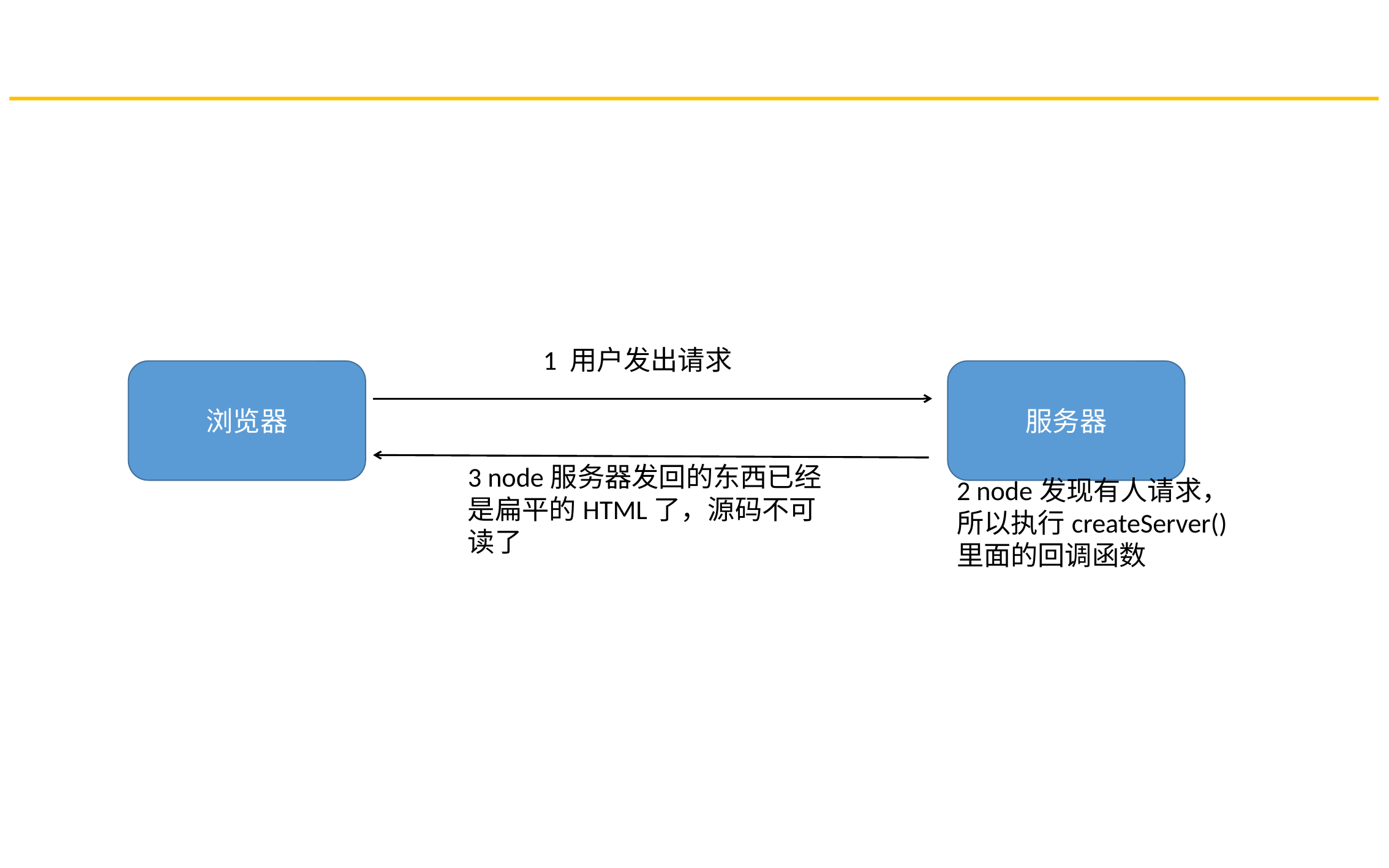

1 用户发出请求
浏览器
服务器
3 node服务器发回的东西已经是扁平的HTML了，源码不可读了
2 node发现有人请求，所以执行createServer()里面的回调函数